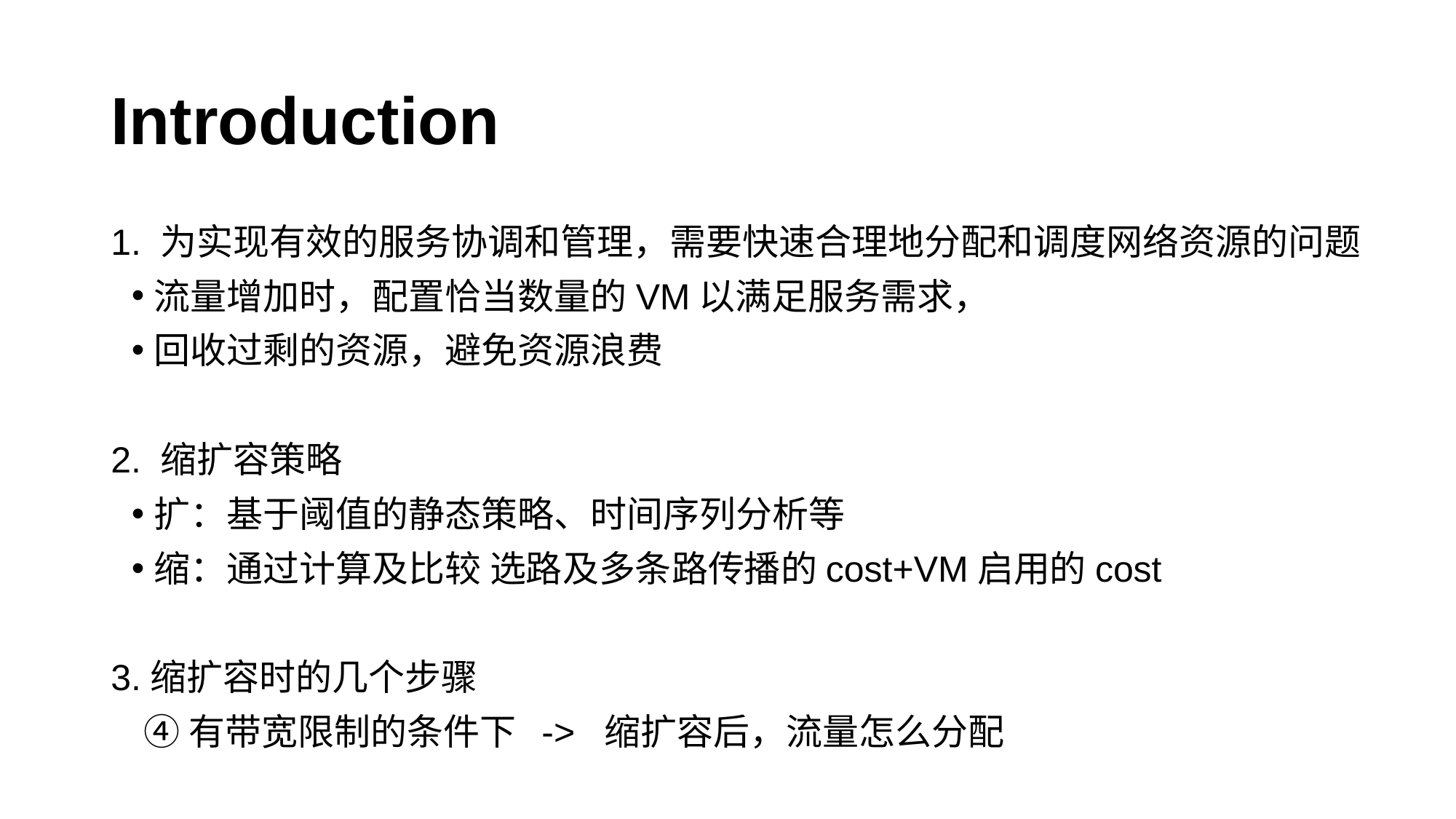

# Introduction
1. 为实现有效的服务协调和管理，需要快速合理地分配和调度网络资源的问题
流量增加时，配置恰当数量的VM以满足服务需求，
回收过剩的资源，避免资源浪费

2. 缩扩容策略
扩：基于阈值的静态策略、时间序列分析等
缩：通过计算及比较 选路及多条路传播的cost+VM启用的cost

3.缩扩容时的几个步骤
④有带宽限制的条件下  ->  缩扩容后，流量怎么分配